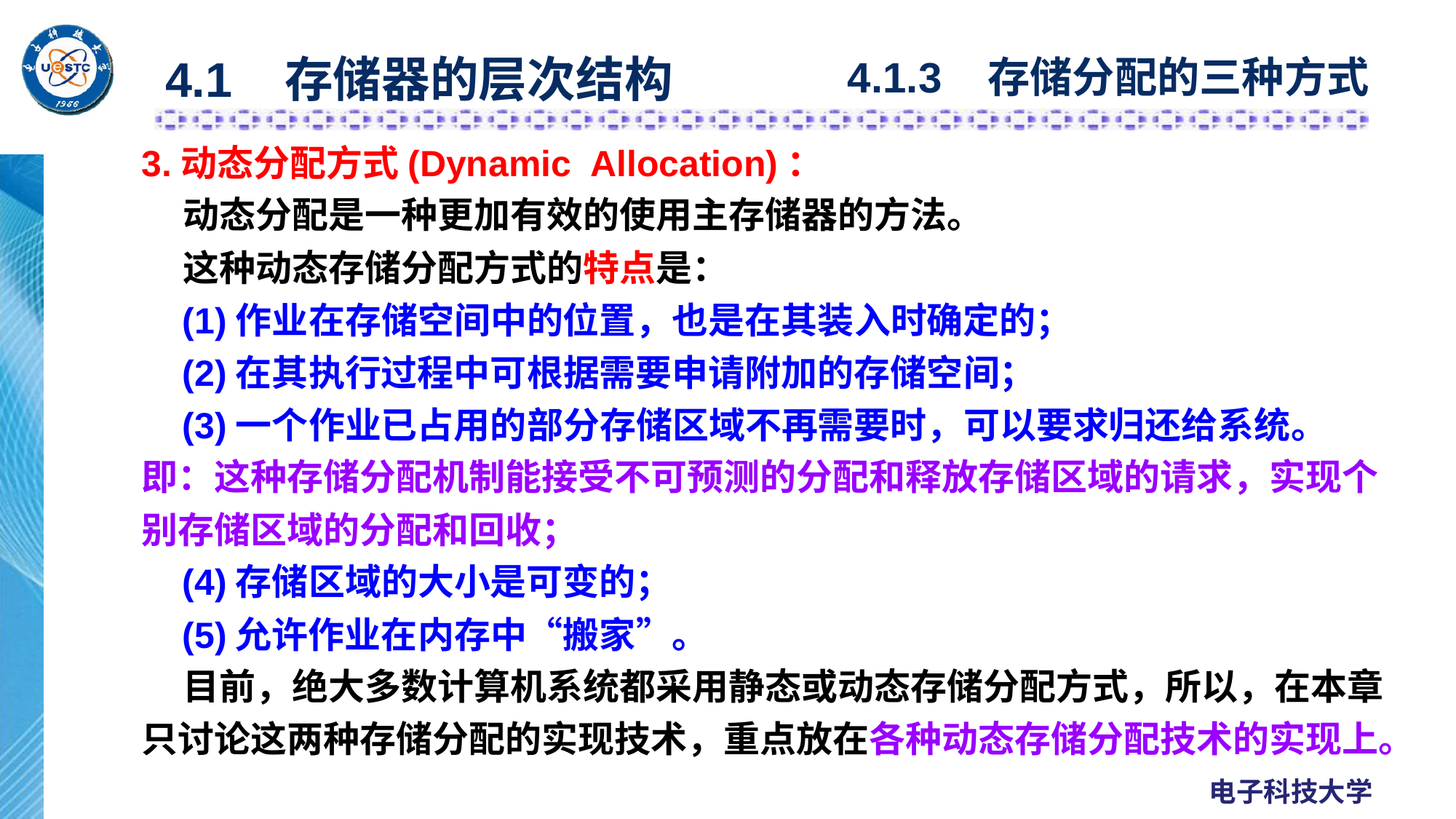

4.1   存储器的层次结构
4.1.3   存储分配的三种方式
3.动态分配方式(Dynamic  Allocation)：
    动态分配是一种更加有效的使用主存储器的方法。
    这种动态存储分配方式的特点是：
    (1)作业在存储空间中的位置，也是在其装入时确定的；
    (2)在其执行过程中可根据需要申请附加的存储空间；
    (3)一个作业已占用的部分存储区域不再需要时，可以要求归还给系统。
即：这种存储分配机制能接受不可预测的分配和释放存储区域的请求，实现个别存储区域的分配和回收；
    (4)存储区域的大小是可变的；
    (5)允许作业在内存中“搬家”。
    目前，绝大多数计算机系统都采用静态或动态存储分配方式，所以，在本章只讨论这两种存储分配的实现技术，重点放在各种动态存储分配技术的实现上。